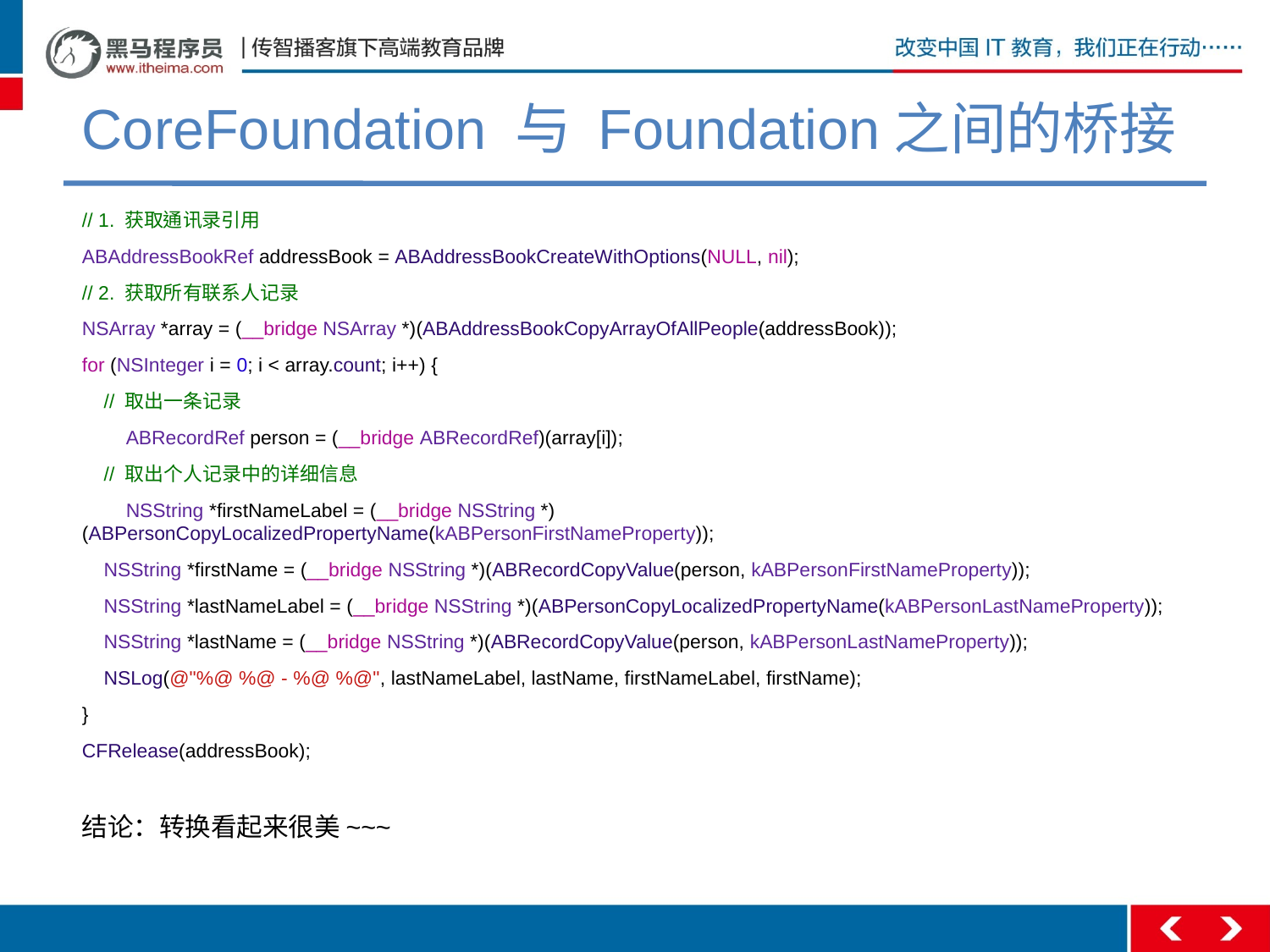

# CoreFoundation 与 Foundation之间的桥接
// 1. 获取通讯录引用
ABAddressBookRef addressBook = ABAddressBookCreateWithOptions(NULL, nil);
// 2. 获取所有联系人记录
NSArray *array = (__bridge NSArray *)(ABAddressBookCopyArrayOfAllPeople(addressBook));
for (NSInteger i = 0; i < array.count; i++) {
    // 取出一条记录
        ABRecordRef person = (__bridge ABRecordRef)(array[i]);
    // 取出个人记录中的详细信息
        NSString *firstNameLabel = (__bridge NSString *)(ABPersonCopyLocalizedPropertyName(kABPersonFirstNameProperty));
    NSString *firstName = (__bridge NSString *)(ABRecordCopyValue(person, kABPersonFirstNameProperty));
    NSString *lastNameLabel = (__bridge NSString *)(ABPersonCopyLocalizedPropertyName(kABPersonLastNameProperty));
    NSString *lastName = (__bridge NSString *)(ABRecordCopyValue(person, kABPersonLastNameProperty));
    NSLog(@"%@ %@ - %@ %@", lastNameLabel, lastName, firstNameLabel, firstName);
}
CFRelease(addressBook);

结论：转换看起来很美~~~